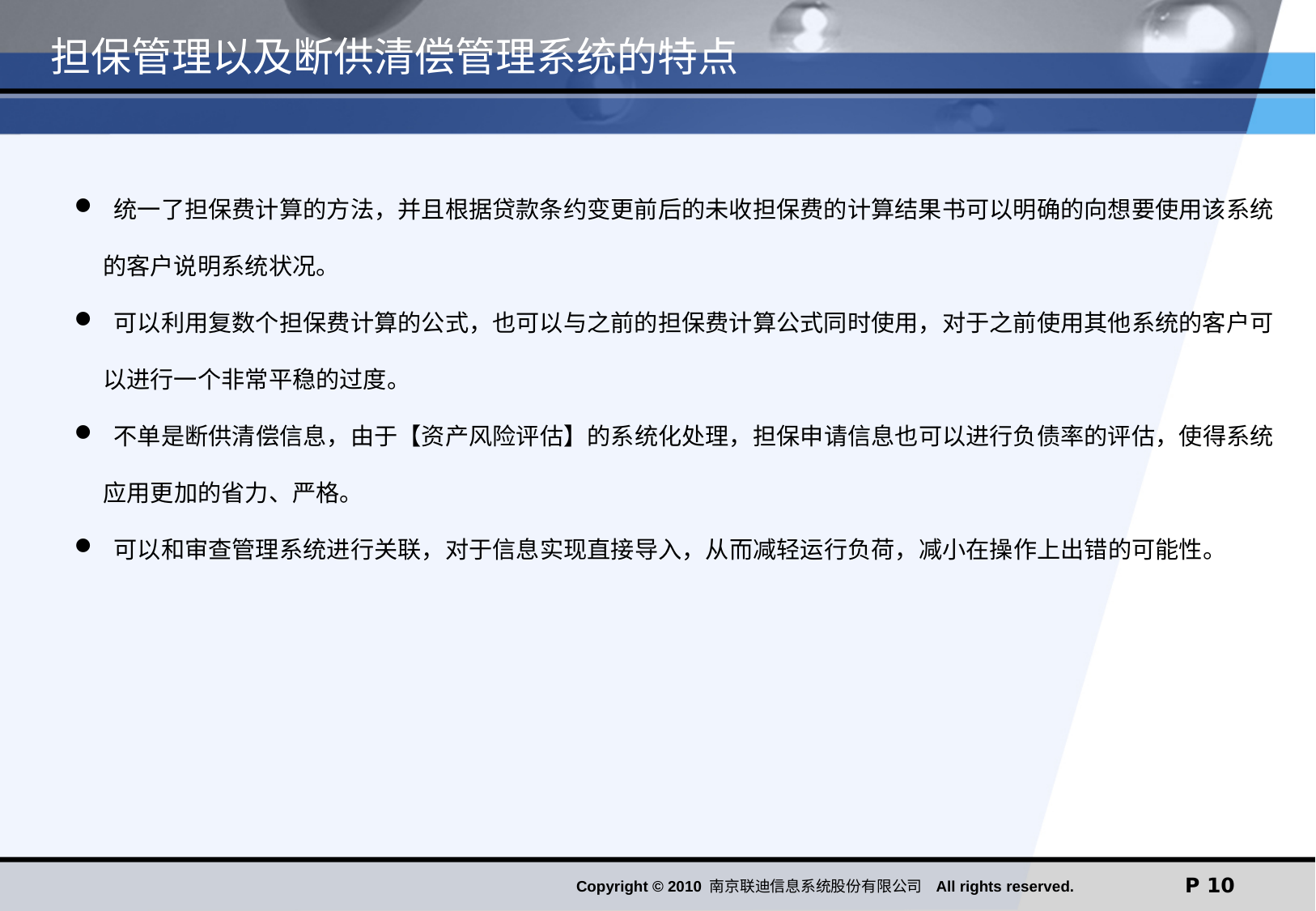

# 担保管理以及断供清偿管理系统的特点
 统一了担保费计算的方法，并且根据贷款条约变更前后的未收担保费的计算结果书可以明确的向想要使用该系统的客户说明系统状况。
 可以利用复数个担保费计算的公式，也可以与之前的担保费计算公式同时使用，对于之前使用其他系统的客户可以进行一个非常平稳的过度。
 不单是断供清偿信息，由于【资产风险评估】的系统化处理，担保申请信息也可以进行负债率的评估，使得系统应用更加的省力、严格。
 可以和审查管理系统进行关联，对于信息实现直接导入，从而减轻运行负荷，减小在操作上出错的可能性。